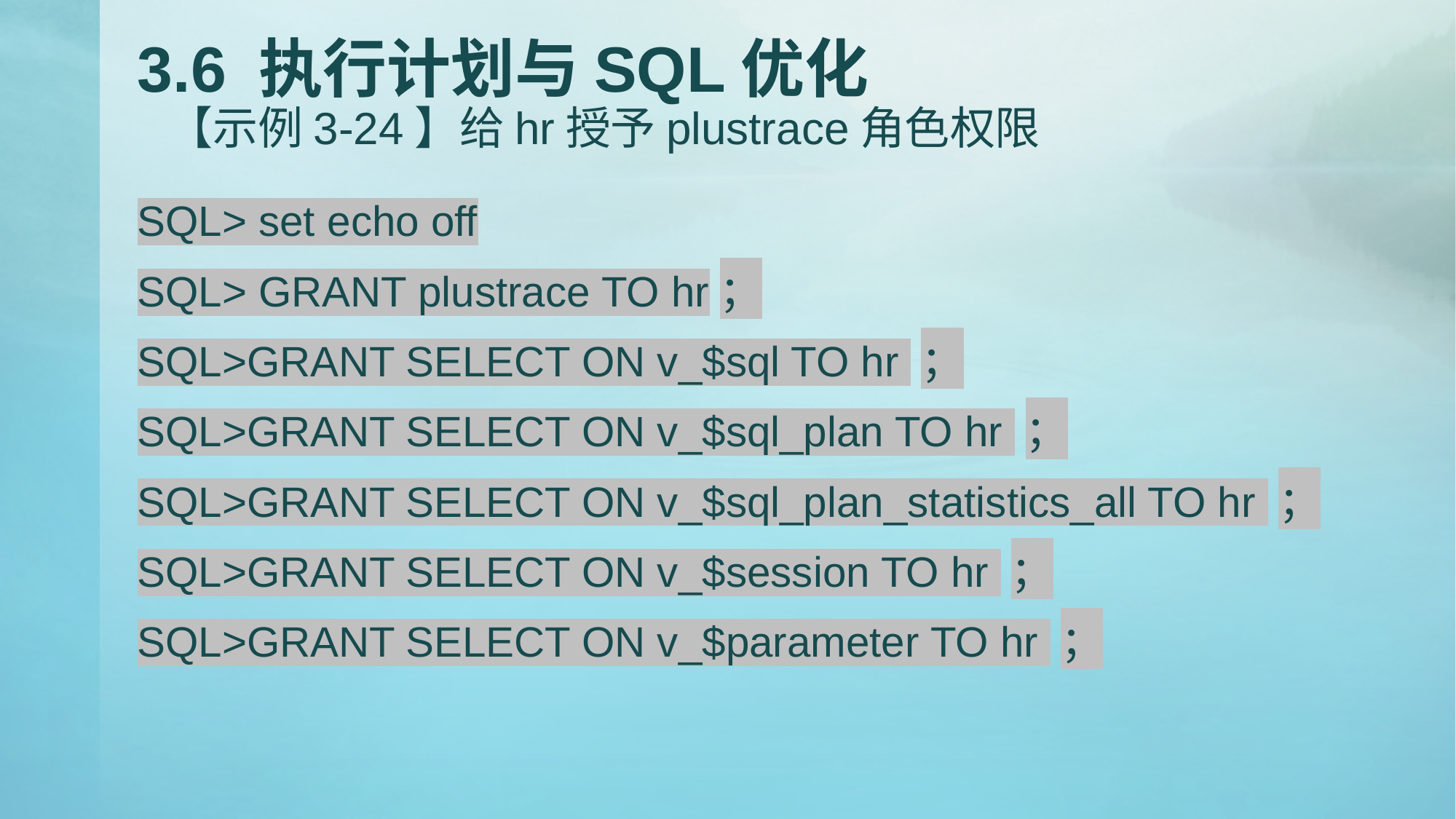

# 3.6 执行计划与SQL优化 【示例3-24】给hr授予plustrace角色权限
SQL> set echo off
SQL> GRANT plustrace TO hr；
SQL>GRANT SELECT ON v_$sql TO hr ；
SQL>GRANT SELECT ON v_$sql_plan TO hr ；
SQL>GRANT SELECT ON v_$sql_plan_statistics_all TO hr ；
SQL>GRANT SELECT ON v_$session TO hr ；
SQL>GRANT SELECT ON v_$parameter TO hr ；